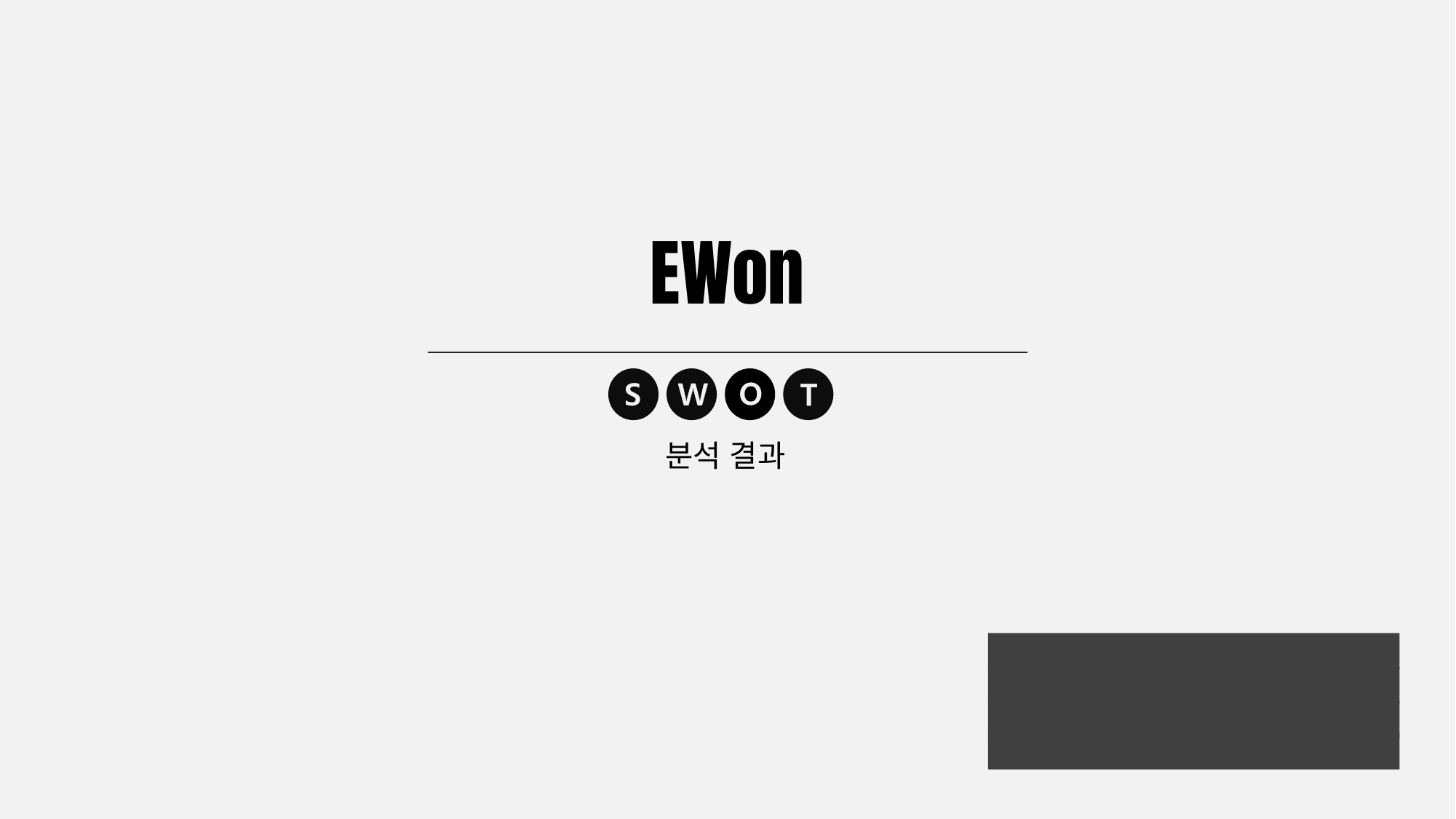

EWon

분석 결과

201811140 게임학과 강은영
201710890 게임학과 고동우

20154865 경영학과 피도리

201811144 게임학과 김정표

201811145 게임학과 김주헌